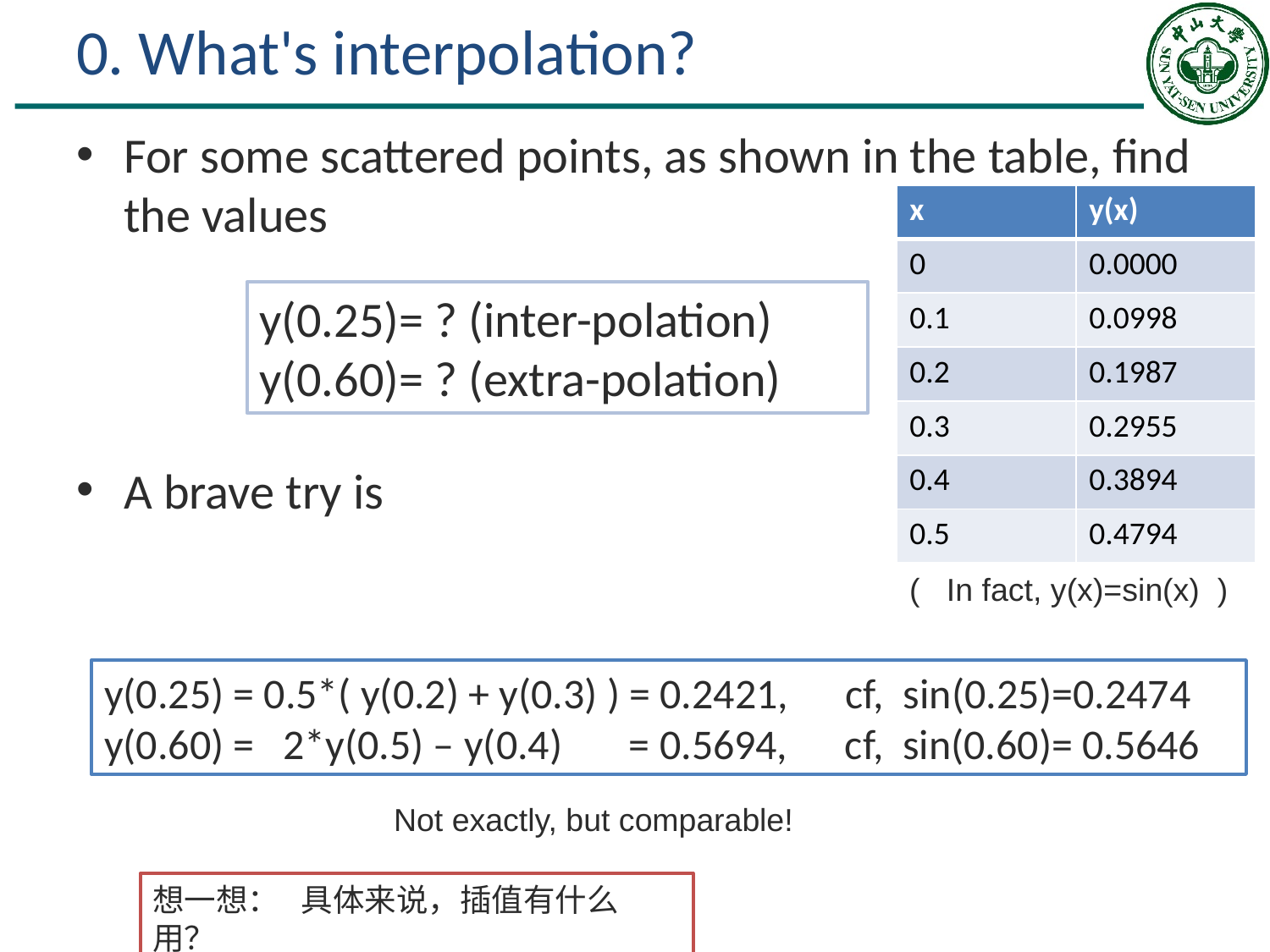

# 0. What's interpolation?
For some scattered points, as shown in the table, find the values

A brave try is
| x | y(x) |
| --- | --- |
| 0 | 0.0000 |
| 0.1 | 0.0998 |
| 0.2 | 0.1987 |
| 0.3 | 0.2955 |
| 0.4 | 0.3894 |
| 0.5 | 0.4794 |
y(0.25)= ? (inter-polation)
y(0.60)= ? (extra-polation)
(   In fact, y(x)=sin(x)  )
y(0.25) = 0.5*( y(0.2) + y(0.3) ) = 0.2421,      cf,  sin(0.25)=0.2474
y(0.60) =   2*y(0.5) – y(0.4)       = 0.5694,      cf,  sin(0.60)= 0.5646
Not exactly, but comparable!
想一想：   具体来说，插值有什么用？